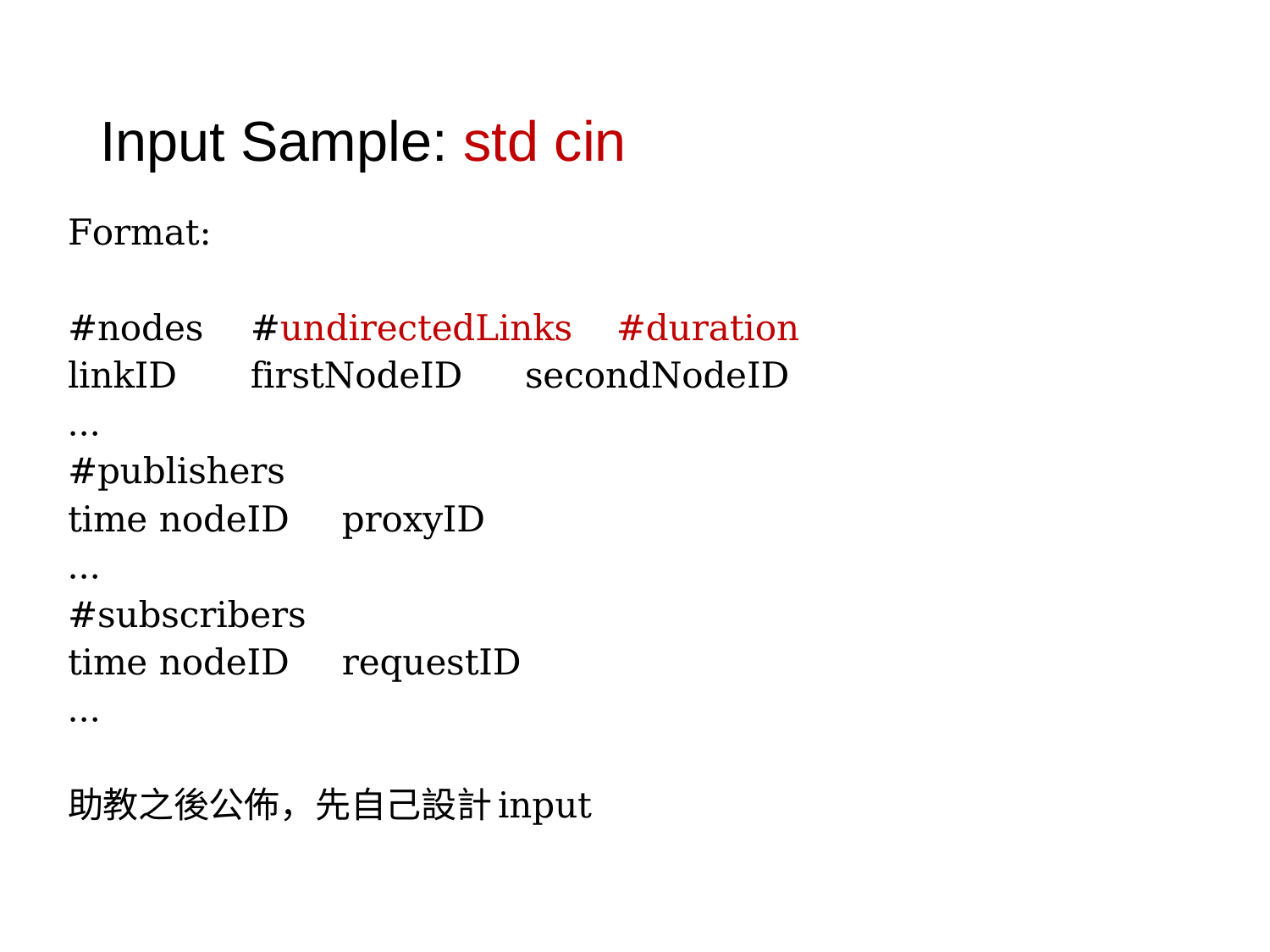

# Input Sample: std cin
Format:

#nodes	#undirectedLinks	#duration
linkID	firstNodeID	secondNodeID
…
#publishers
time		nodeID	proxyID
…
#subscribers
time		nodeID	requestID
…

助教之後公佈，先自己設計input